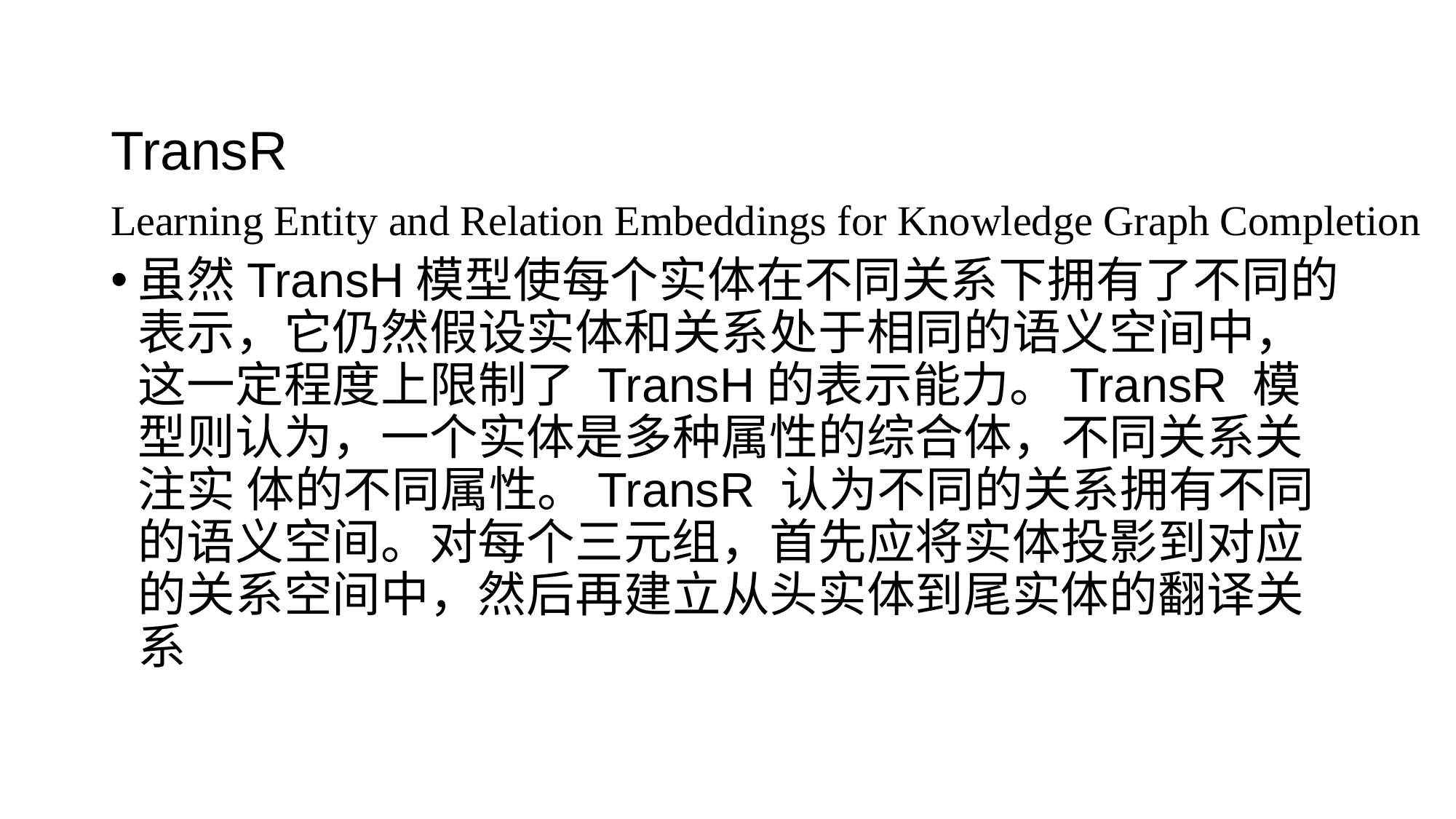

# TransR
Learning Entity and Relation Embeddings for Knowledge Graph Completion
虽然TransH模型使每个实体在不同关系下拥有了不同的表示，它仍然假设实体和关系处于相同的语义空间中，这一定程度上限制了 TransH的表示能力。TransR 模型则认为，一个实体是多种属性的综合体，不同关系关注实 体的不同属性。TransR 认为不同的关系拥有不同的语义空间。对每个三元组，首先应将实体投影到对应的关系空间中，然后再建立从头实体到尾实体的翻译关系